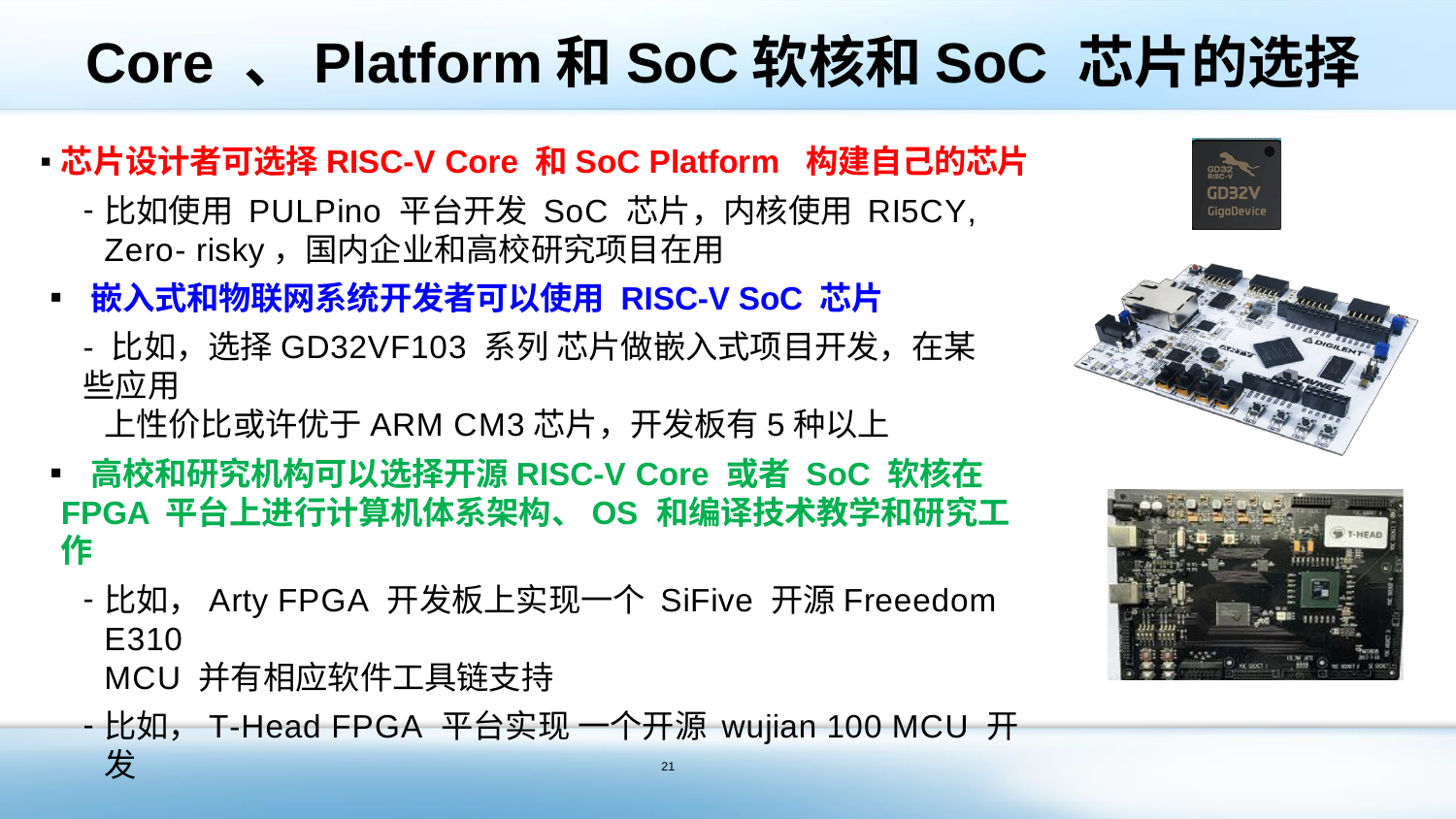

# Core 、Platform和SoC软核和SoC 芯片的选择

芯片设计者可选择RISC-V Core 和SoC Platform  构建自己的芯片
比如使用 PULPino 平台开发 SoC 芯片，内核使用 RI5CY, Zero- risky，国内企业和高校研究项目在用
▪ 嵌入式和物联网系统开发者可以使用 RISC-V SoC 芯片
- 比如，选择GD32VF103 系列 芯片做嵌入式项目开发，在某些应用
上性价比或许优于ARM CM3芯片，开发板有5种以上
▪ 高校和研究机构可以选择开源RISC-V Core 或者 SoC 软核在FPGA 平台上进行计算机体系架构、OS 和编译技术教学和研究工作
比如，Arty FPGA 开发板上实现一个 SiFive 开源Freeedom E310
MCU 并有相应软件工具链支持
比如，T-Head FPGA 平台实现 一个开源 wujian 100 MCU 开发

21